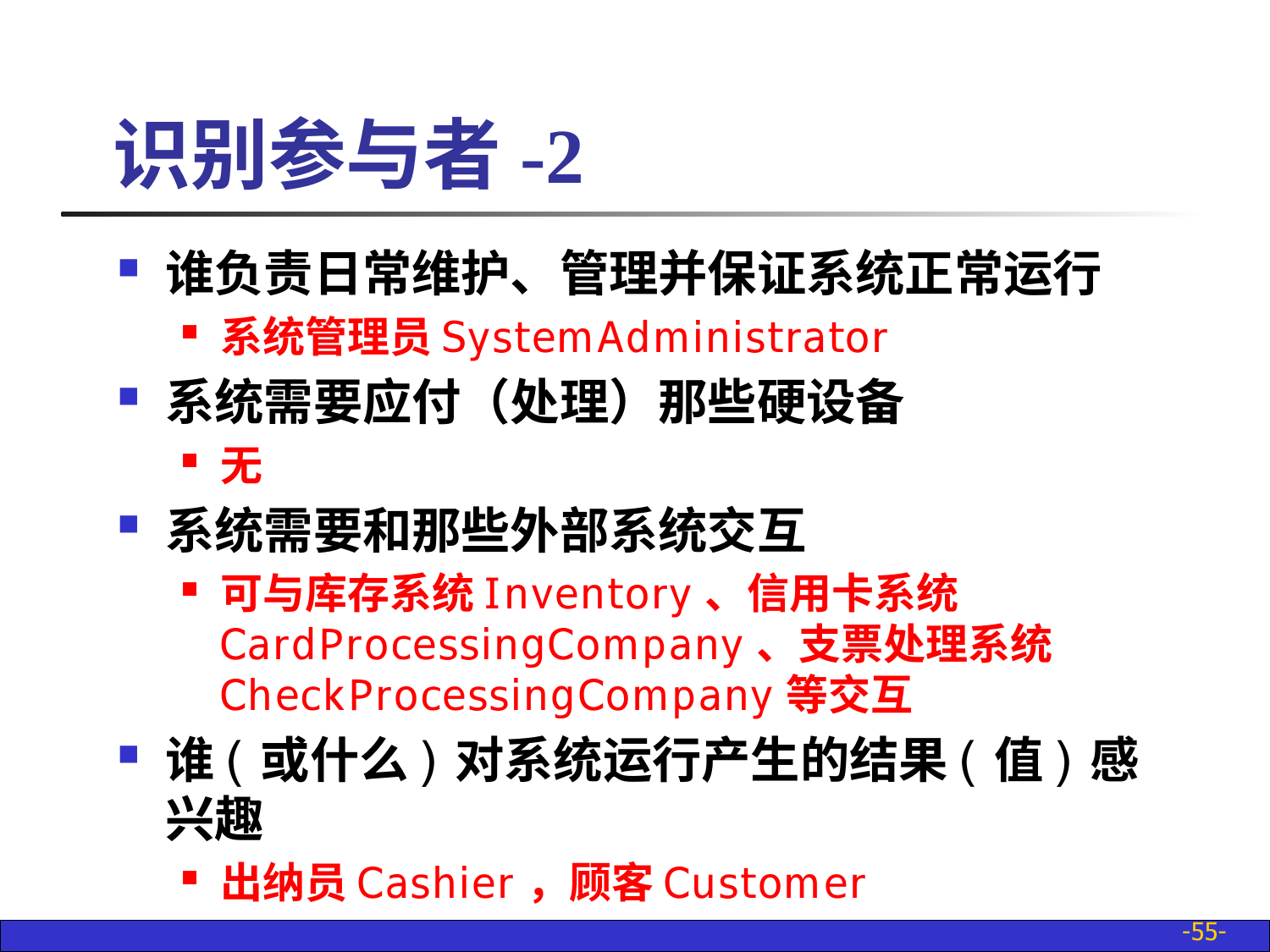

# 识别参与者-2
谁负责日常维护、管理并保证系统正常运行
系统管理员SystemAdministrator
系统需要应付（处理）那些硬设备
无
系统需要和那些外部系统交互
可与库存系统Inventory、信用卡系统CardProcessingCompany、支票处理系统CheckProcessingCompany等交互
谁(或什么)对系统运行产生的结果(值)感兴趣
出纳员Cashier，顾客Customer
-55-